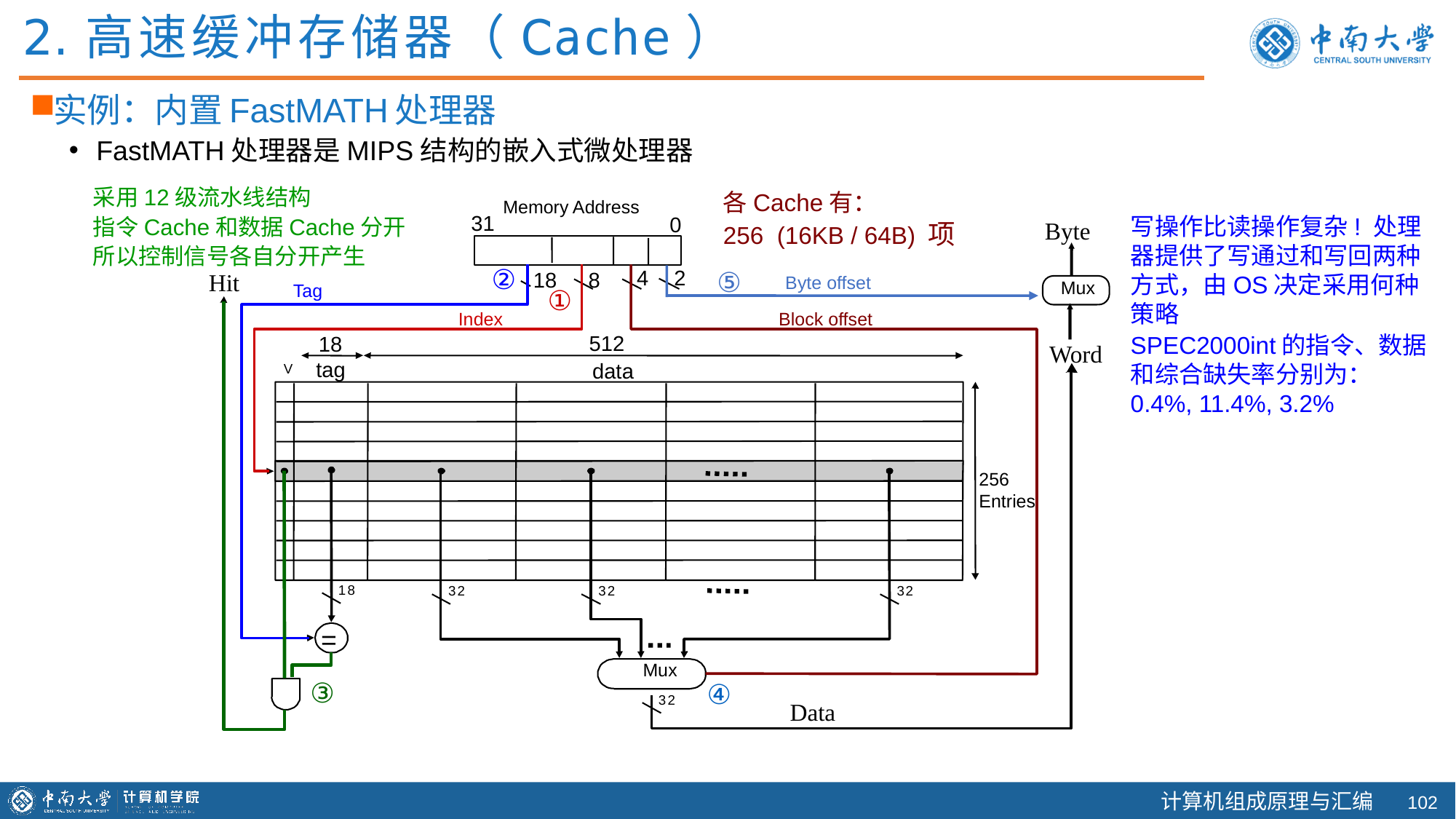

2.高速缓冲存储器（Cache）

实例：内置FastMATH处理器
FastMATH处理器是MIPS结构的嵌入式微处理器
采用12级流水线结构
指令Cache和数据Cache分开
所以控制信号各自分开产生

各Cache有：
256  (16KB / 64B) 项
Memory Address
31
Byte
0
写操作比读操作复杂! 处理器提供了写通过和写回两种方式，由OS决定采用何种策略
SPEC2000int的指令、数据和综合缺失率分别为：0.4%, 11.4%, 3.2%

②

Hit

③

①

④
4
⑤

2
18
8
Byte offset

Mux

Tag

Index
Block offset
512
18
Word

tag
data
V

256
Entries

1
8
3
2
3
2
3
2

=

Mux

3
2
Data

102